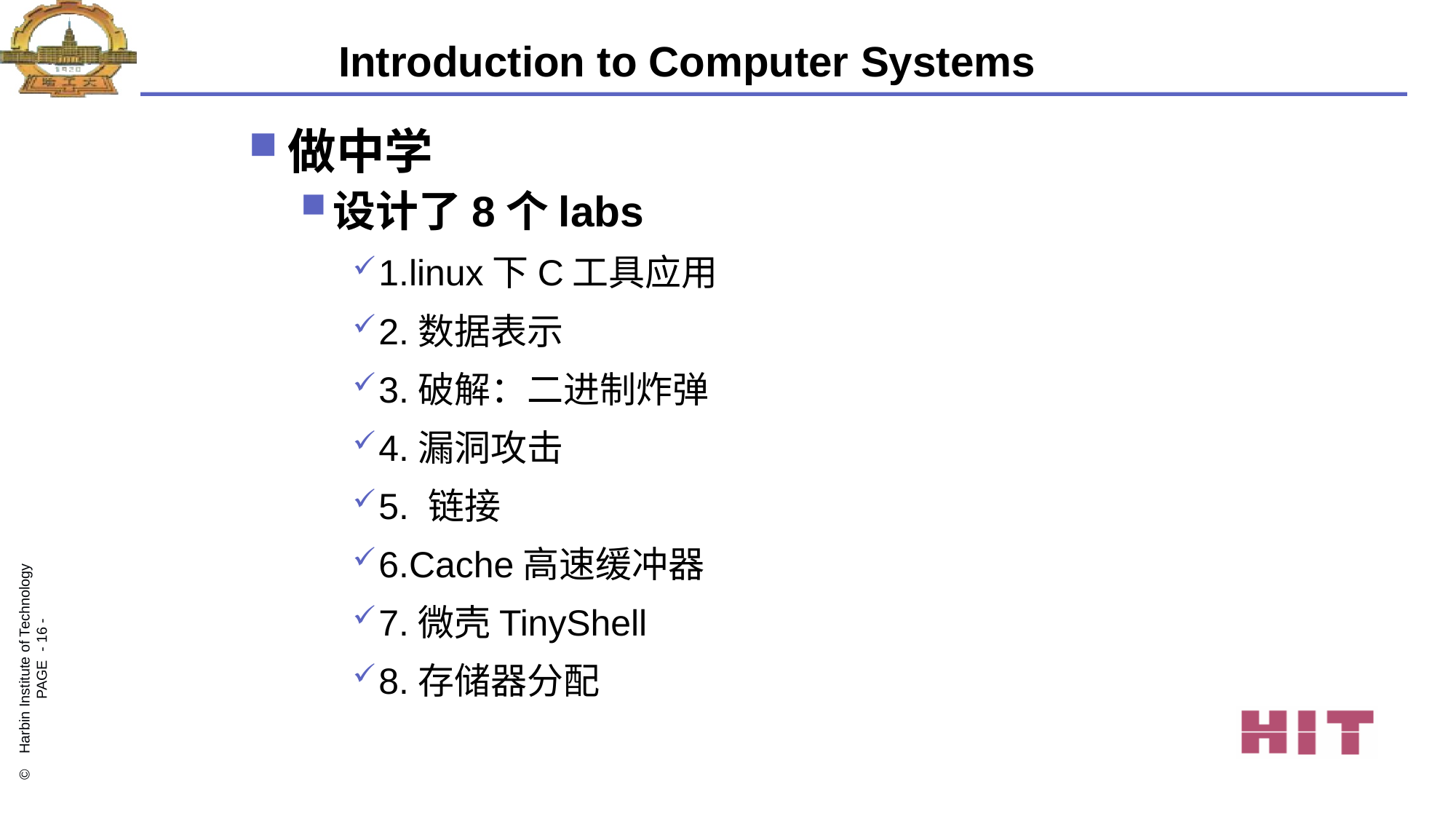

# Introduction to Computer Systems
做中学
设计了8个labs
1.linux下C工具应用
2.数据表示
3.破解：二进制炸弹
4.漏洞攻击
5. 链接
6.Cache高速缓冲器
7.微壳TinyShell
8.存储器分配